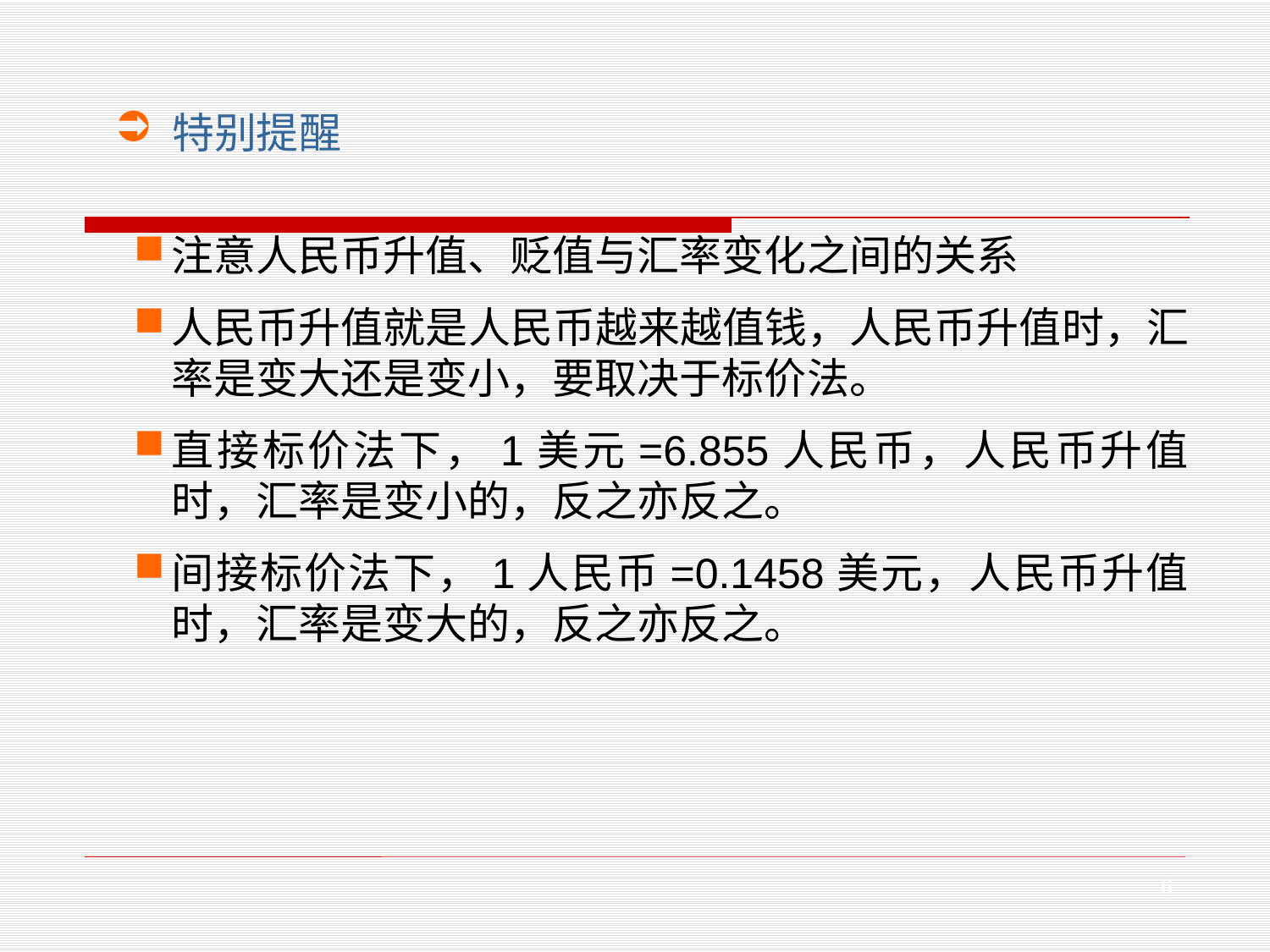

特别提醒
注意人民币升值、贬值与汇率变化之间的关系
人民币升值就是人民币越来越值钱，人民币升值时，汇率是变大还是变小，要取决于标价法。
直接标价法下，1美元=6.855人民币，人民币升值时，汇率是变小的，反之亦反之。
间接标价法下，1人民币=0.1458美元，人民币升值时，汇率是变大的，反之亦反之。
6